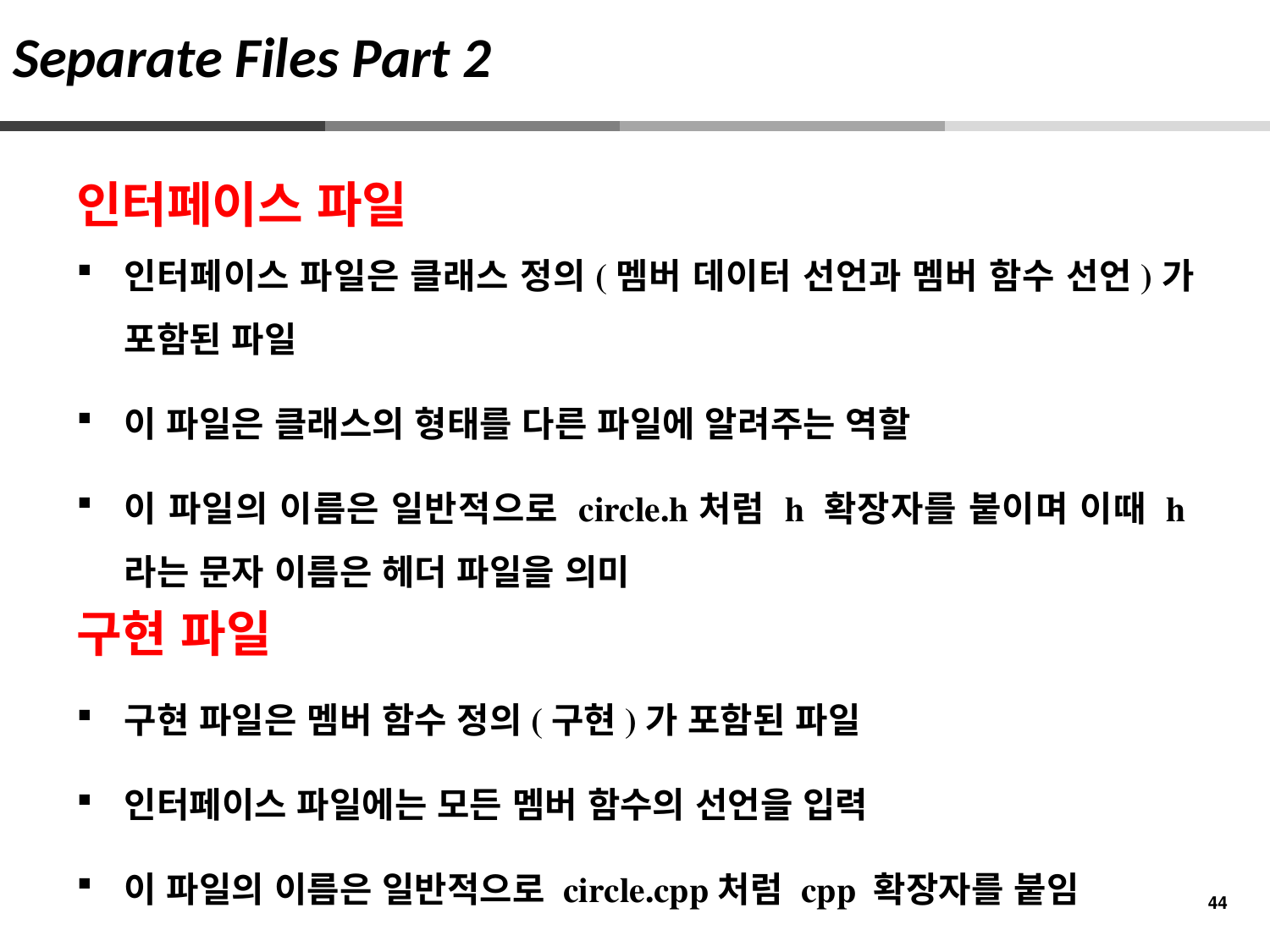

Separate Files Part 2
인터페이스 파일
인터페이스 파일은 클래스 정의(멤버 데이터 선언과 멤버 함수 선언)가 포함된 파일
이 파일은 클래스의 형태를 다른 파일에 알려주는 역할
이 파일의 이름은 일반적으로 circle.h처럼 h 확장자를 붙이며 이때 h라는 문자 이름은 헤더 파일을 의미
구현 파일
구현 파일은 멤버 함수 정의(구현)가 포함된 파일
인터페이스 파일에는 모든 멤버 함수의 선언을 입력
이 파일의 이름은 일반적으로 circle.cpp처럼 cpp 확장자를 붙임